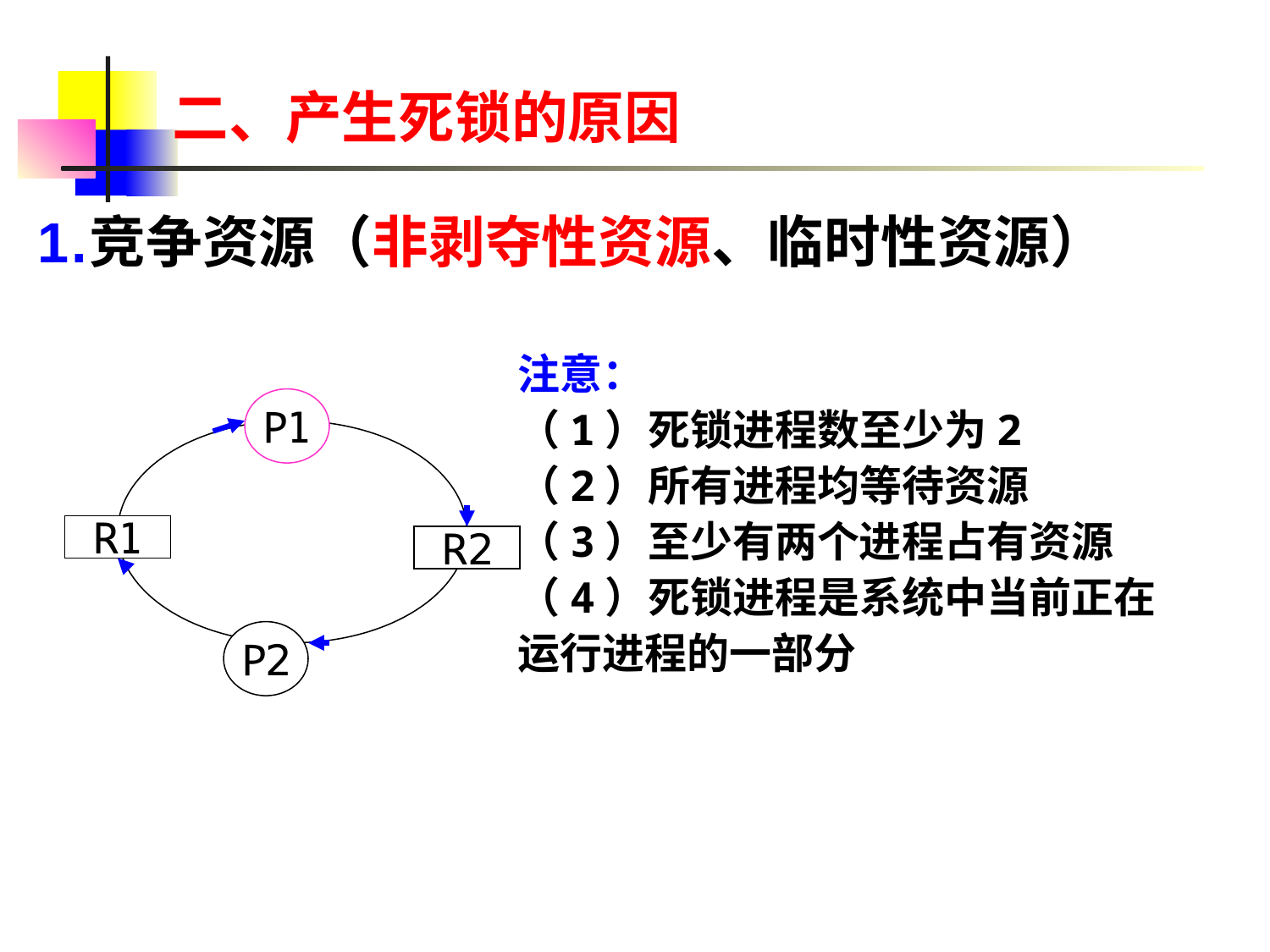

# 二、产生死锁的原因
竞争资源（非剥夺性资源、临时性资源）
注意：
（1）死锁进程数至少为2
（2）所有进程均等待资源
（3）至少有两个进程占有资源
（4）死锁进程是系统中当前正在运行进程的一部分
P1

R1
R2

P2